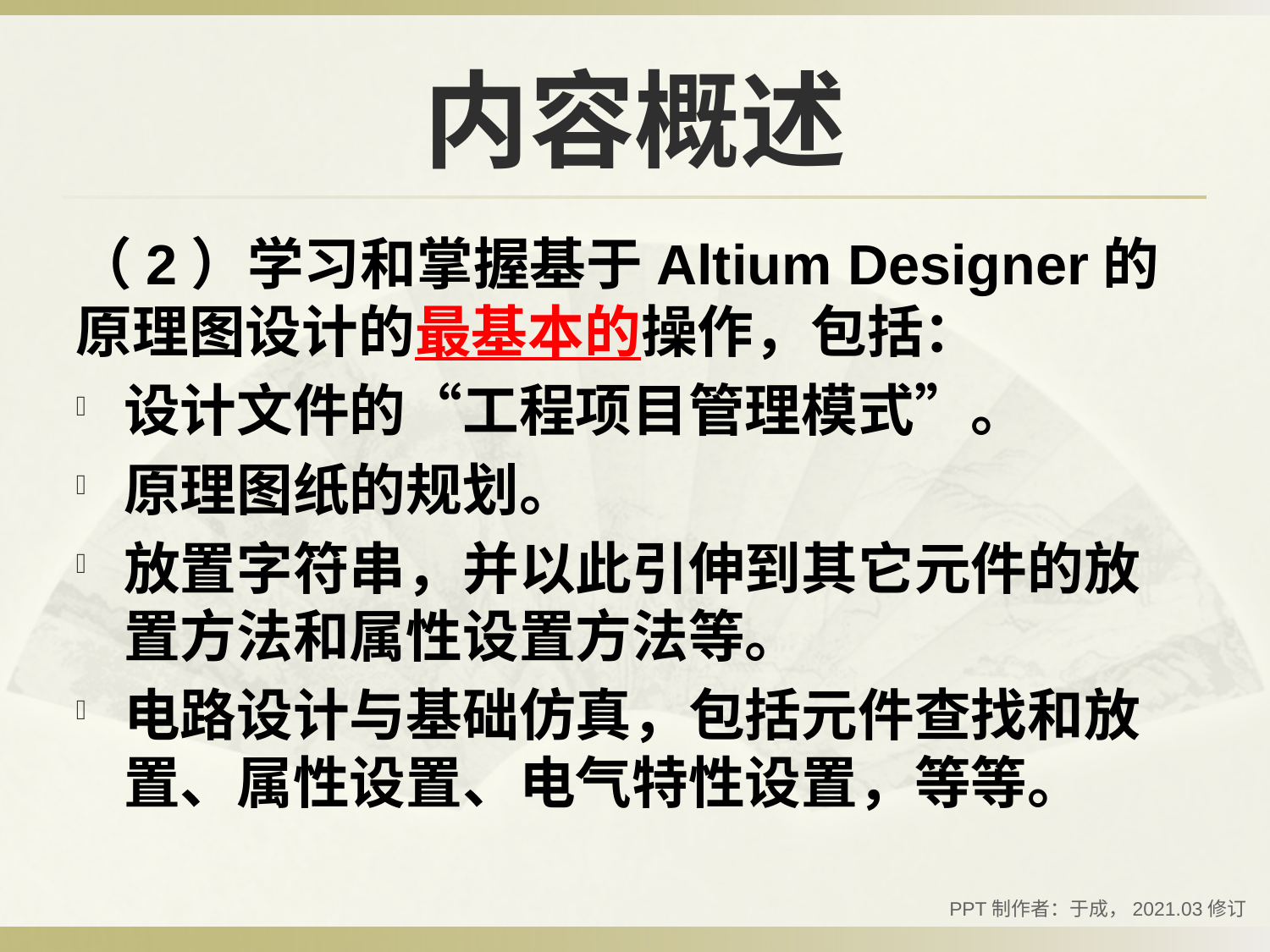

# 内容概述
（2）学习和掌握基于Altium Designer的原理图设计的最基本的操作，包括：
设计文件的“工程项目管理模式”。
原理图纸的规划。
放置字符串，并以此引伸到其它元件的放置方法和属性设置方法等。
电路设计与基础仿真，包括元件查找和放置、属性设置、电气特性设置，等等。
PPT制作者：于成，2021.03修订